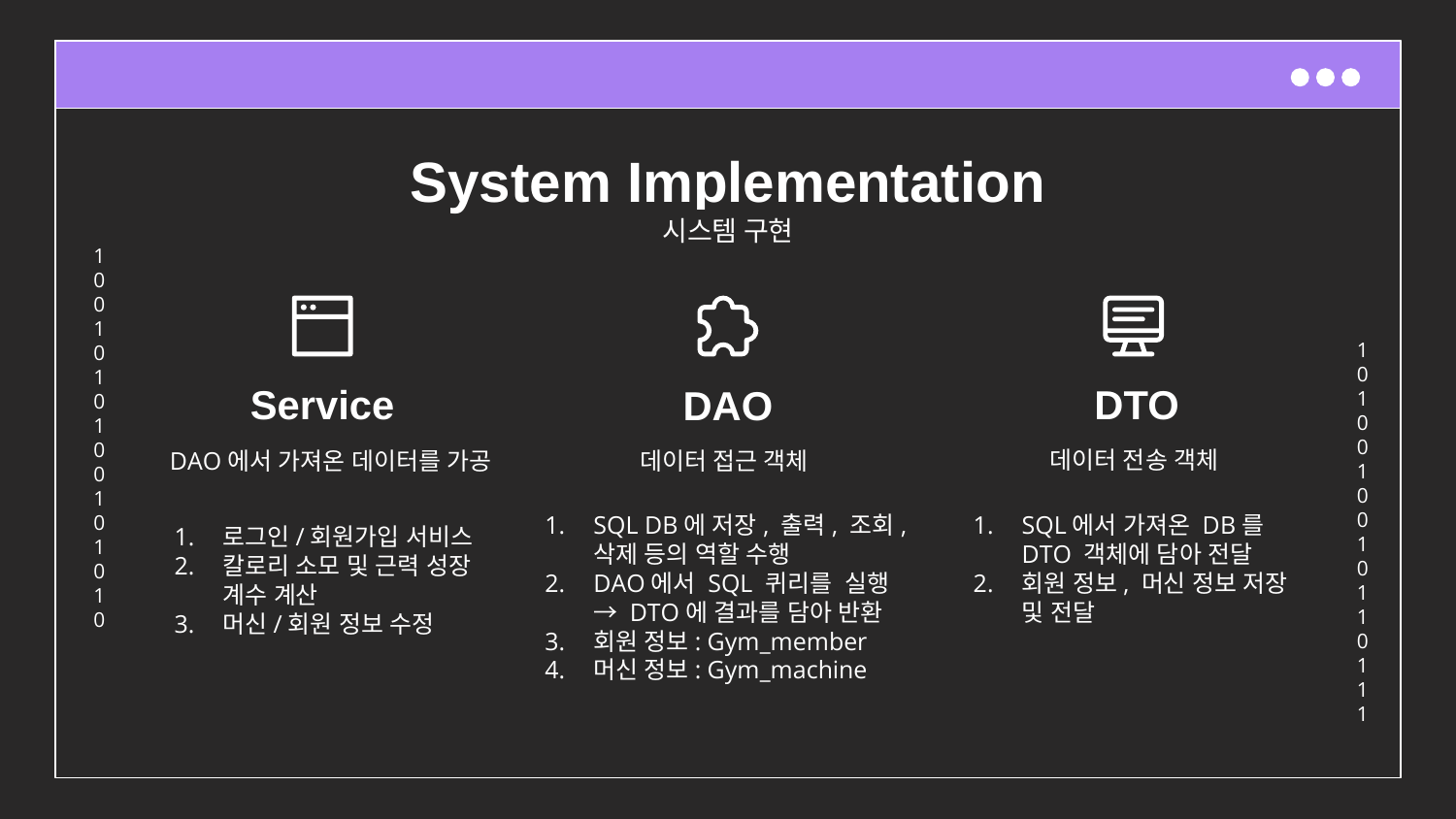

# System Implementation
시스템 구현

Service
DTO
DAO
데이터 전송 객체
DAO에서 가져온 데이터를 가공
데이터 접근 객체

SQL DB에 저장, 출력, 조회, 삭제 등의 역할 수행
DAO에서 SQL 퀴리를  실행 → DTO에 결과를 담아 반환
회원 정보: Gym_member
머신 정보: Gym_machine

SQL에서 가져온 DB를 DTO 객체에 담아 전달
회원 정보, 머신 정보 저장 및 전달

로그인/회원가입 서비스
칼로리 소모 및 근력 성장 계수 계산
머신/회원 정보 수정